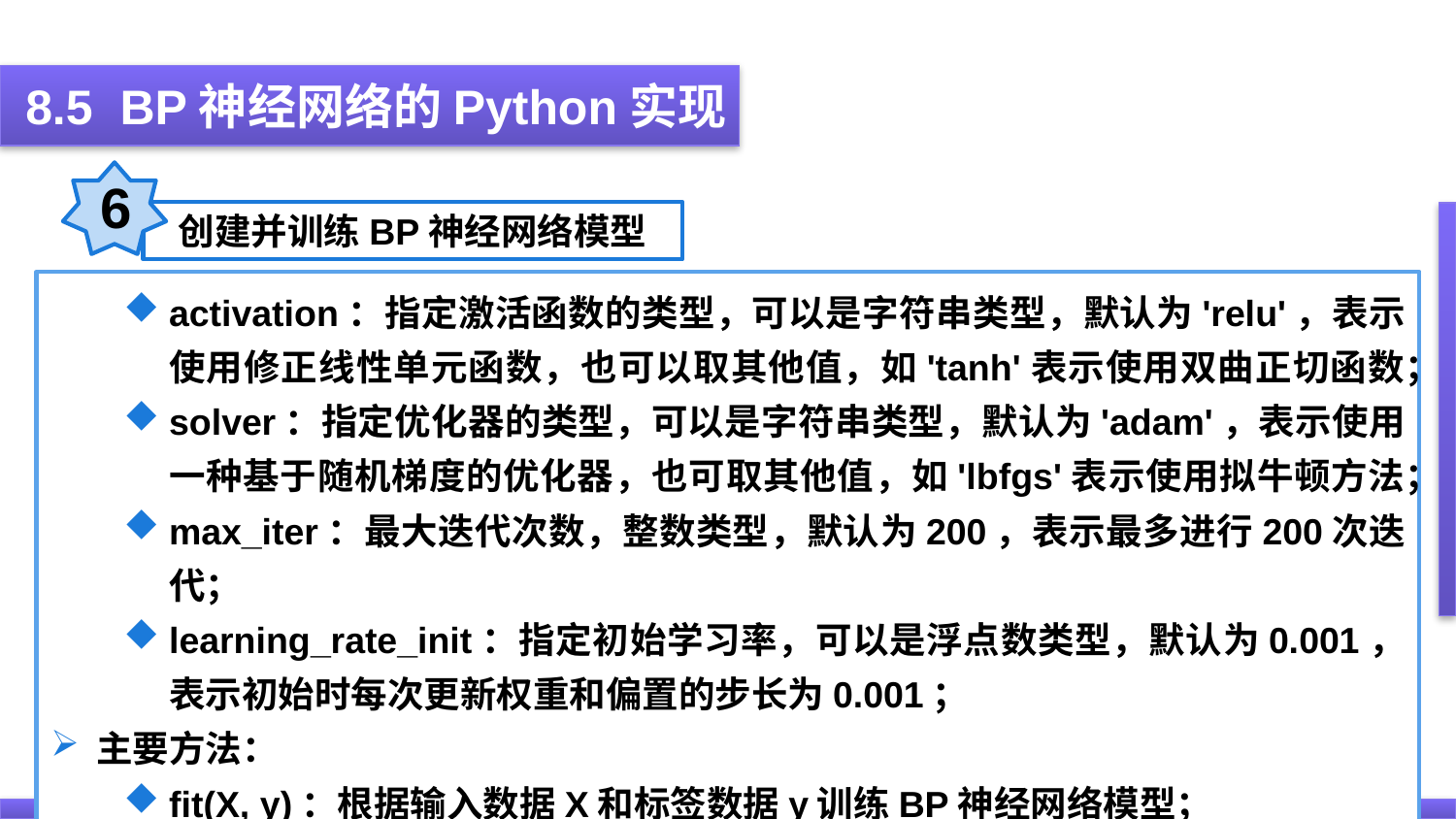

8.5  BP神经网络的Python实现
6
创建并训练BP神经网络模型
activation：指定激活函数的类型，可以是字符串类型，默认为'relu'，表示使用修正线性单元函数，也可以取其他值，如'tanh'表示使用双曲正切函数；
solver：指定优化器的类型，可以是字符串类型，默认为'adam'，表示使用一种基于随机梯度的优化器，也可取其他值，如'lbfgs'表示使用拟牛顿方法；
max_iter：最大迭代次数，整数类型，默认为200，表示最多进行200次迭代；
learning_rate_init：指定初始学习率，可以是浮点数类型，默认为0.001，表示初始时每次更新权重和偏置的步长为0.001；
主要方法：
fit(X, y)：根据输入数据X和标签数据y训练BP神经网络模型；